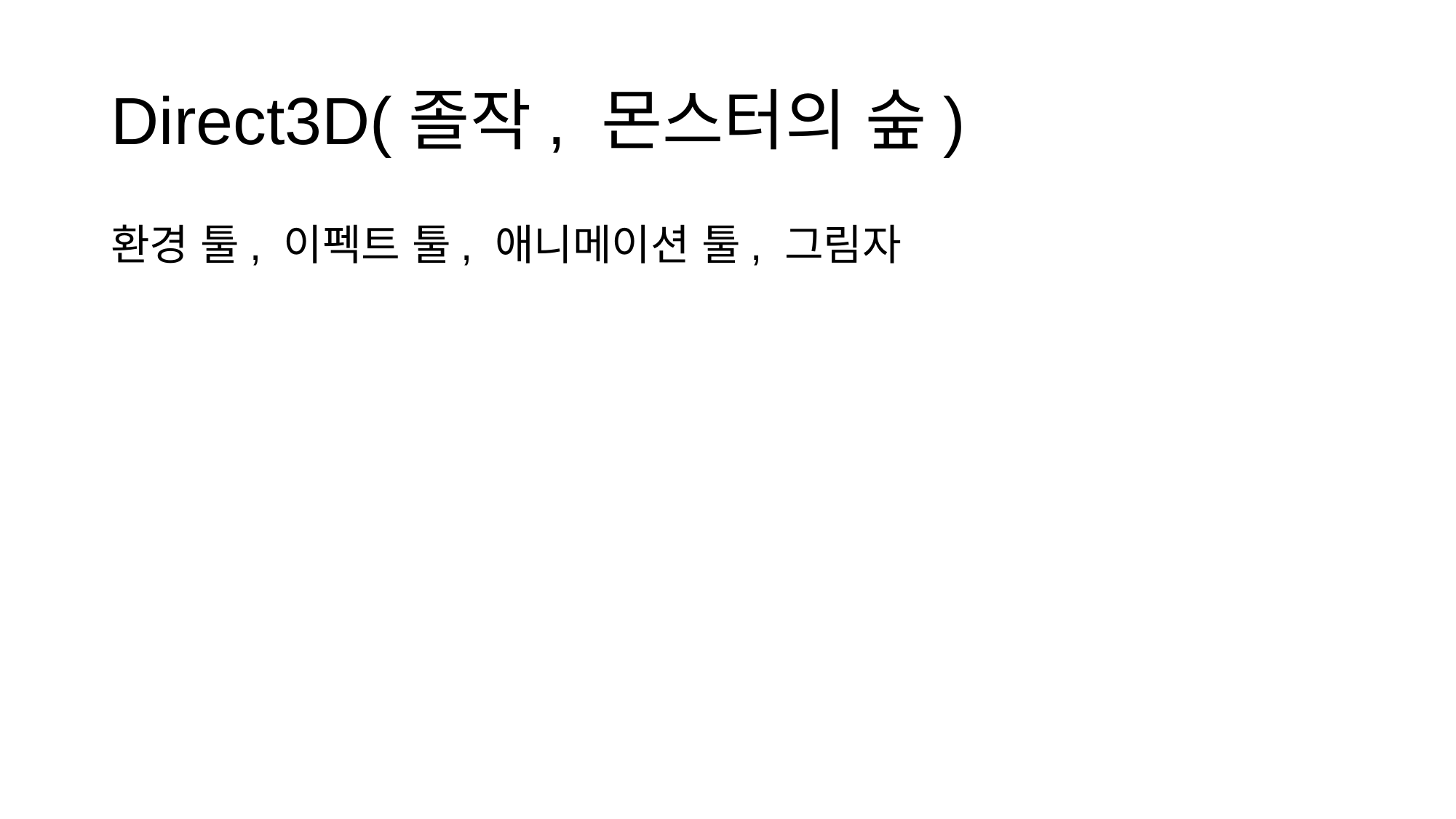

# Direct3D(졸작, 몬스터의 숲)
환경 툴, 이펙트 툴, 애니메이션 툴, 그림자